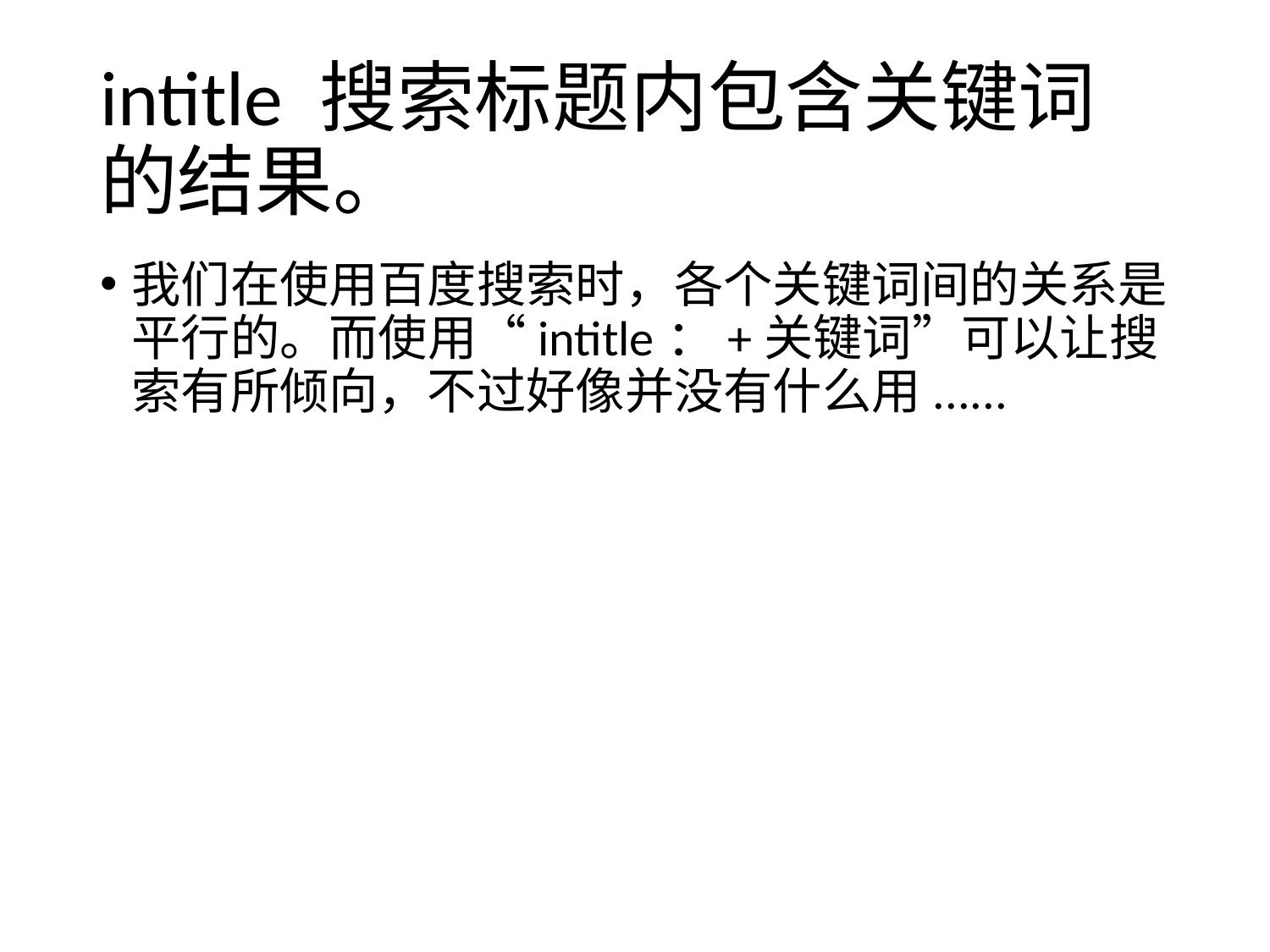

# intitle 搜索标题内包含关键词的结果。
我们在使用百度搜索时，各个关键词间的关系是平行的。而使用“intitle：+关键词”可以让搜索有所倾向，不过好像并没有什么用......